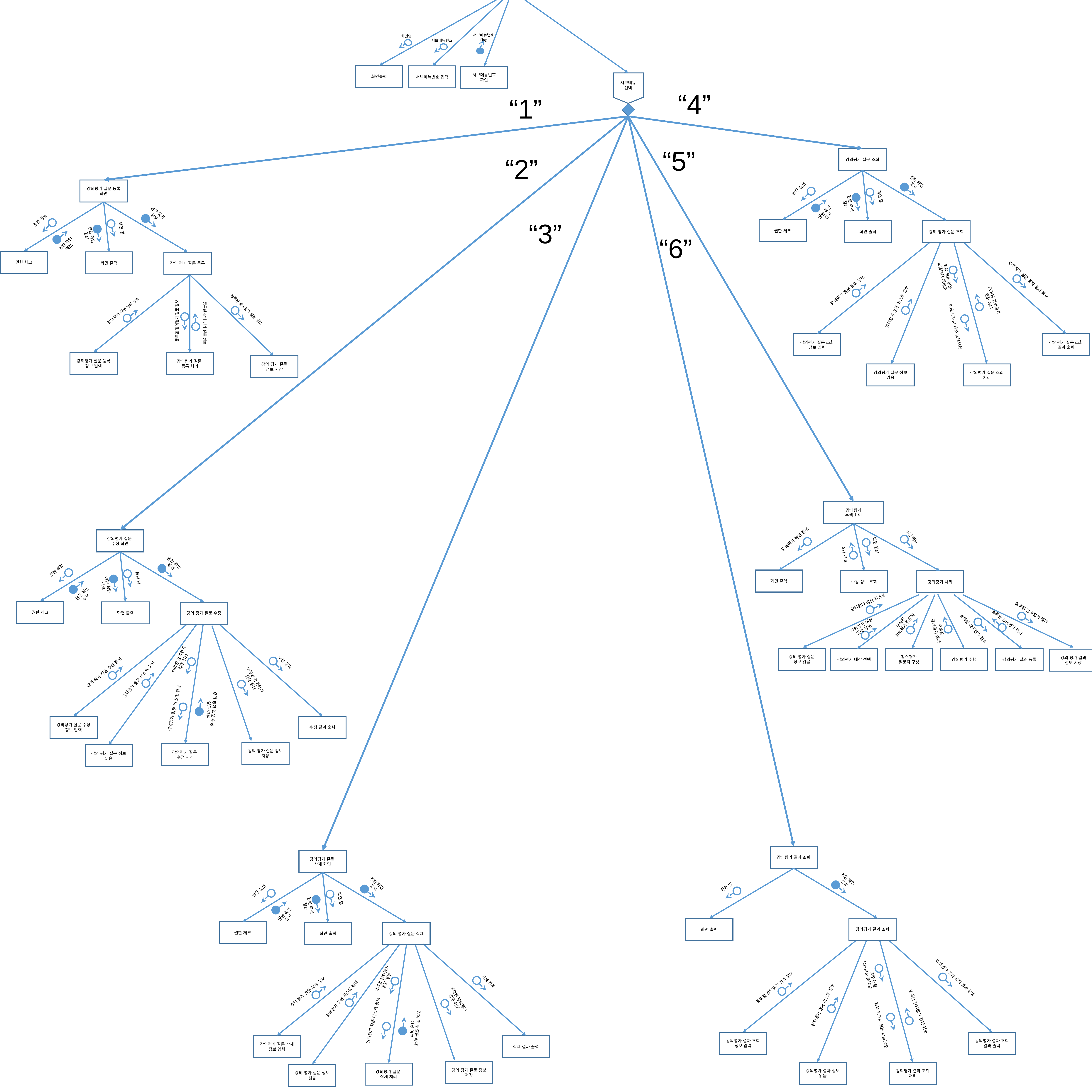

강의 평가 관리
서브메뉴번호
Flag
화면명
서브메뉴번호

화면출력
서브메뉴번호 입력
서브메뉴번호
확인
서브메뉴
선택

“4”
“1”
“5”
강의평가 질문 조회
권한 확인
정보

권한 정보

화면 명

권한 확인
정보

권한 확인
정보
권한 체크
화면 출력
강의 평가 질문 조회

조회할 강의평가
질문 결과 정보

강의평가 질문 조회 결과 정보
강의평가 질문 조회 정보

조회된 강의평가
   질문 정보

강의평가 질문 리스트 정보

강의평가 질문 리스트 정보
강의평가 질문 조회 정보 입력
강의평가 질문 조회 결과 출력
강의평가 질문 정보 읽음
강의평가 질문 조회 처리
“2”
강의평가 질문 등록
화면
권한 확인
정보

권한 정보

화면 명

권한 확인
정보

권한 확인
정보
권한 체크
화면 출력
강의 평가 질문 등록
등록된 강의평가 질문 정보
강의 평가 질문 등록 정보

등록할 강의평가 질문 정보
등록된 강의 평가 질문 정보
강의평가 질문 등록 정보 입력
강의평가 질문
등록 처리
강의 평가 질문
정보 저장
“3”
“6”
강의평가
수행 화면
수강 정보
강의평가 화면 정보

회원 정보

수강 정보
화면 출력
수강 정보 조회
강의평가 처리
강의평가 질문 리스트

등록된 강의평가 결과

구성된
강의평가 질문지

등록된 강의평가 결과

강의평가 대상
입력 정보
등록할
강의평가 결과
등록할 강의평가 결과

강의 평가 질문
정보 읽음
강의평가 결과 등록
강의평가 대상 선택
강의평가
질문지 구성
강의평가 수행
강의 평가 결과
정보 저장
강의평가 질문
수정 화면
권한 확인
정보

권한 정보

화면 명

권한 확인
정보

권한 확인
정보
권한 체크
화면 출력
강의 평가 질문 수정
수정할 강의평가
질문 정보

수정 결과

강의 평가 질문 수정 정보

강의평가 질문 리스트 정보

수정된 강의평가
질문 정보

강의 평가 질문 수정
 성공 여부
강의평가 질문 리스트 정보

강의평가 질문 수정
정보 입력
수정 결과 출력
강의 평가 질문 정보
저장
강의평가 질문
수정 처리
강의 평가 질문 정보
읽음
강의평가 결과 조회
권한 확인
정보

화면 명

강의평가 결과 조회
화면 출력

조회할 강의평가
결과 정보

강의평가 결과 조회 결과 정보
조회할 강의평가 결과 정보

강의평가 결과 리스트 정보

조회된 강의평가 결과 정보

강의평가 결과 리스트 정보
강의평가 결과 조회 정보 입력
강의평가 결과 조회 결과 출력
강의평가 결과 정보 읽음
강의평가 결과 조회 처리
강의평가 질문
삭제 화면
권한 확인
정보

권한 정보

화면 명

권한 확인
정보

권한 확인
정보
권한 체크
화면 출력
강의 평가 질문 삭제
삭제할 강의평가
질문 정보

삭제 결과

강의 평가 질문 삭제 정보

강의평가 질문 리스트 정보

삭제된 강의평가
질문 정보

강의평가 질문 리스트 정보

강의 평가 질문 삭제
 성공 여부

강의평가 질문 삭제
정보 입력
삭제 결과 출력
강의 평가 질문 정보
저장
강의평가 질문
삭제 처리
강의 평가 질문 정보
읽음